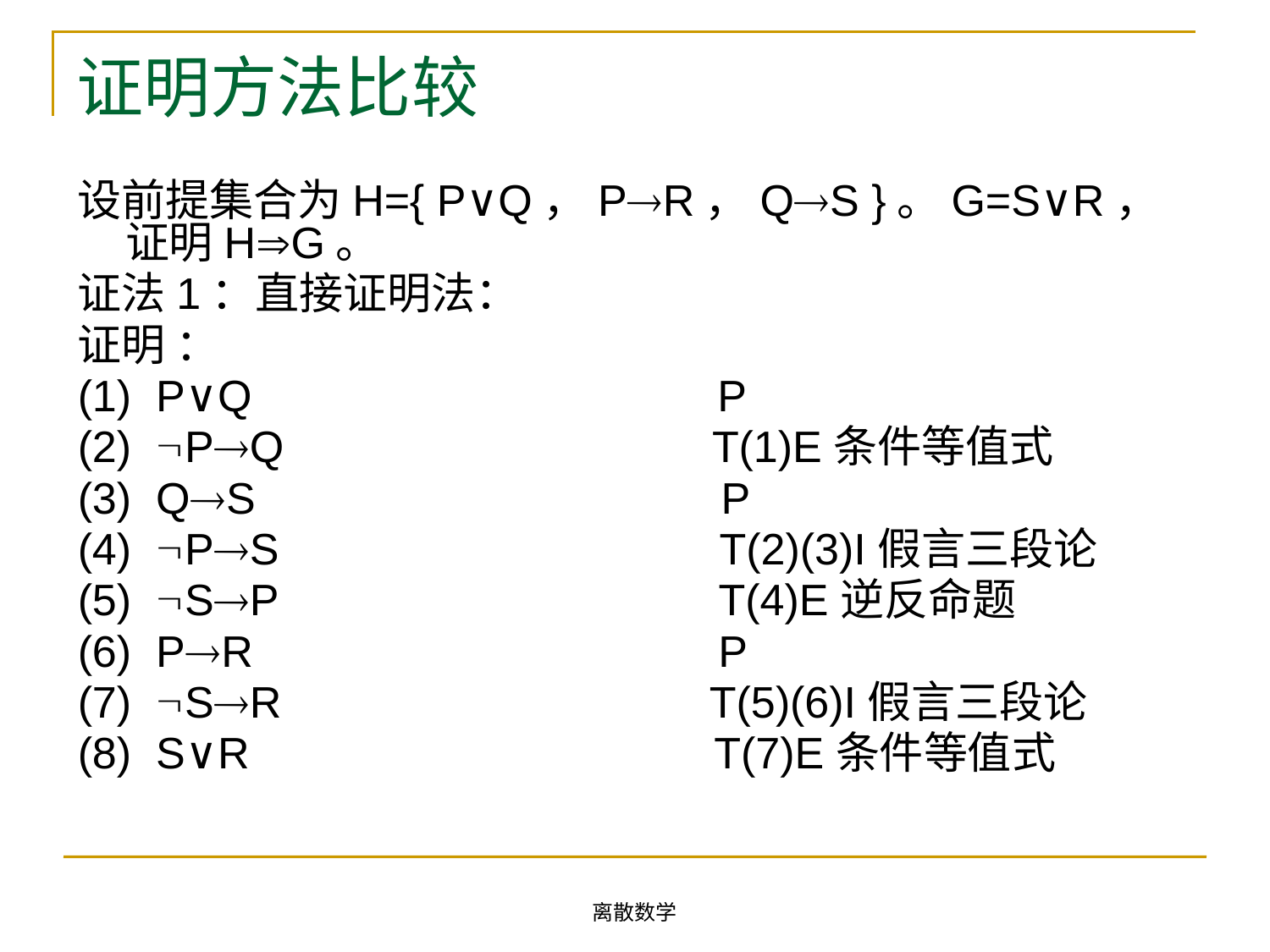

# 证明方法比较
设前提集合为H={ P∨Q，P→R，Q→S }。G=S∨R，证明H⇒G。
证法1：直接证明法：
证明 ：
(1)  P∨Q                                      P
(2)  ¬P→Q                                   T(1)E条件等值式
(3)  Q→S                                      P
(4)  ¬P→S                                    T(2)(3)I假言三段论
(5)  ¬S→P                                    T(4)E逆反命题
(6)  P→R                                      P
(7)  ¬S→R                                   T(5)(6)I假言三段论
(8)  S∨R                                      T(7)E条件等值式

23
离散数学